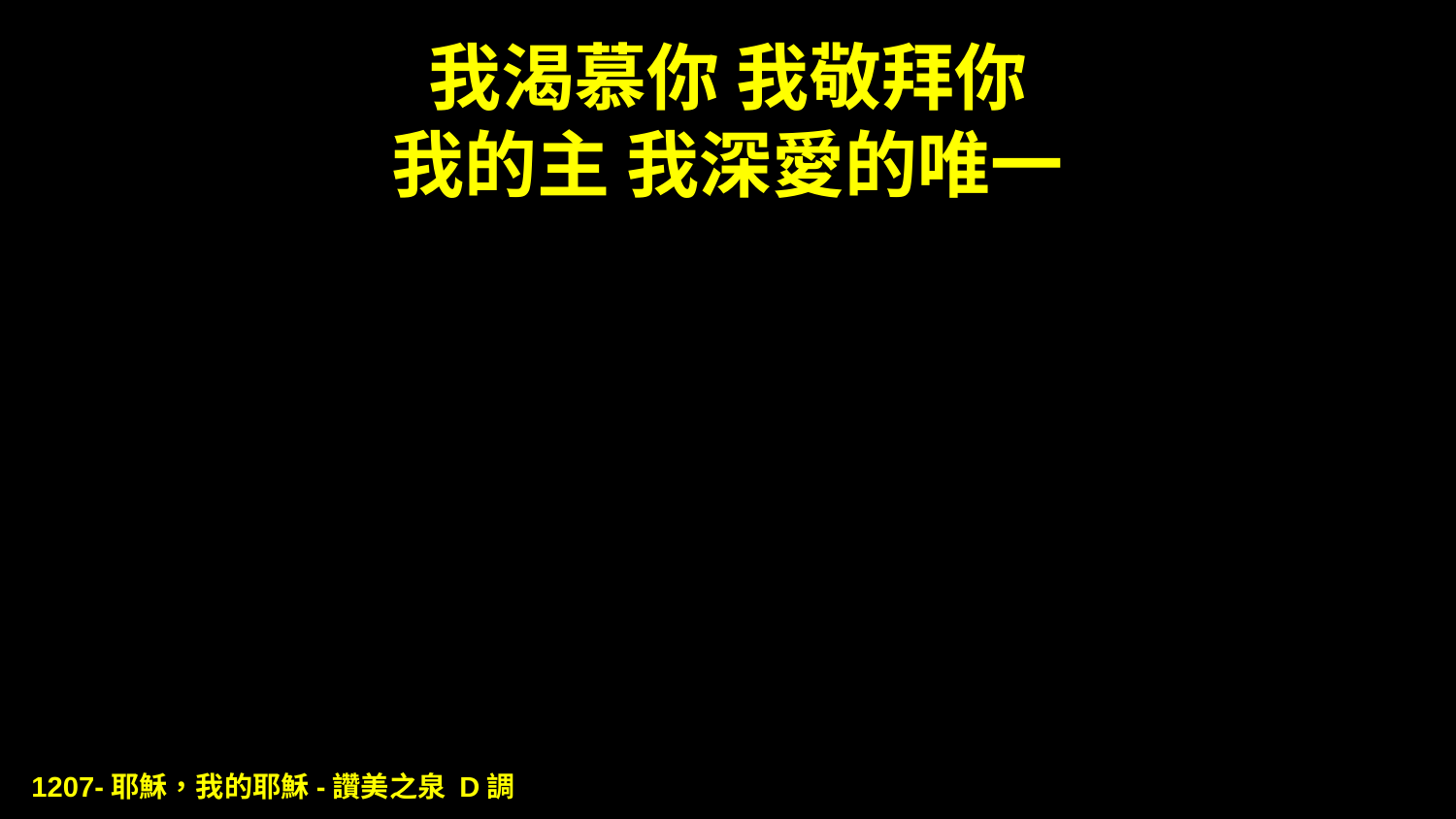

# 我渴慕你 我敬拜你 我的主 我深愛的唯一
1207-耶穌，我的耶穌-讚美之泉 D調